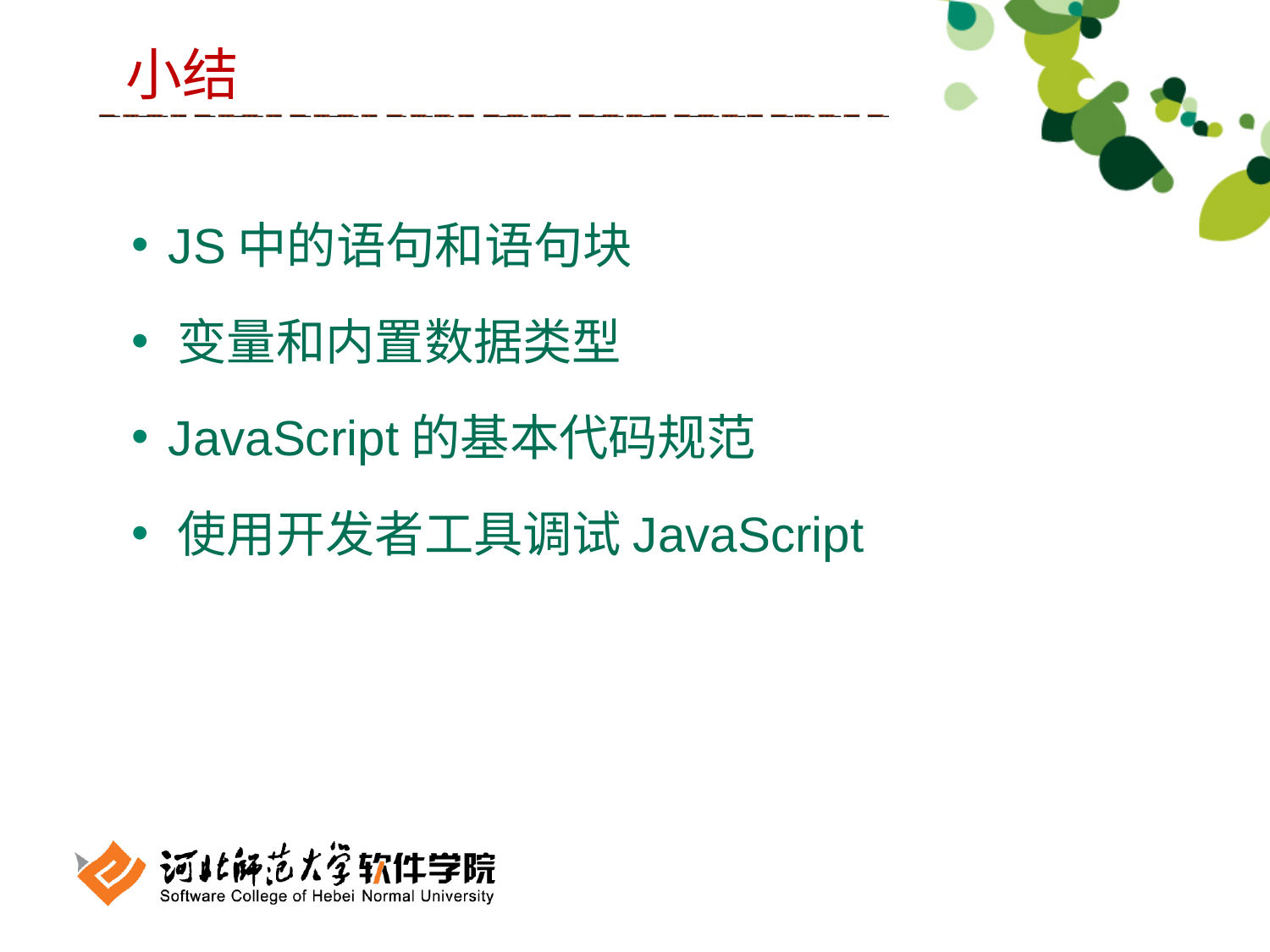

小结
 JS中的语句和语句块
 变量和内置数据类型
 JavaScript的基本代码规范
 使用开发者工具调试JavaScript